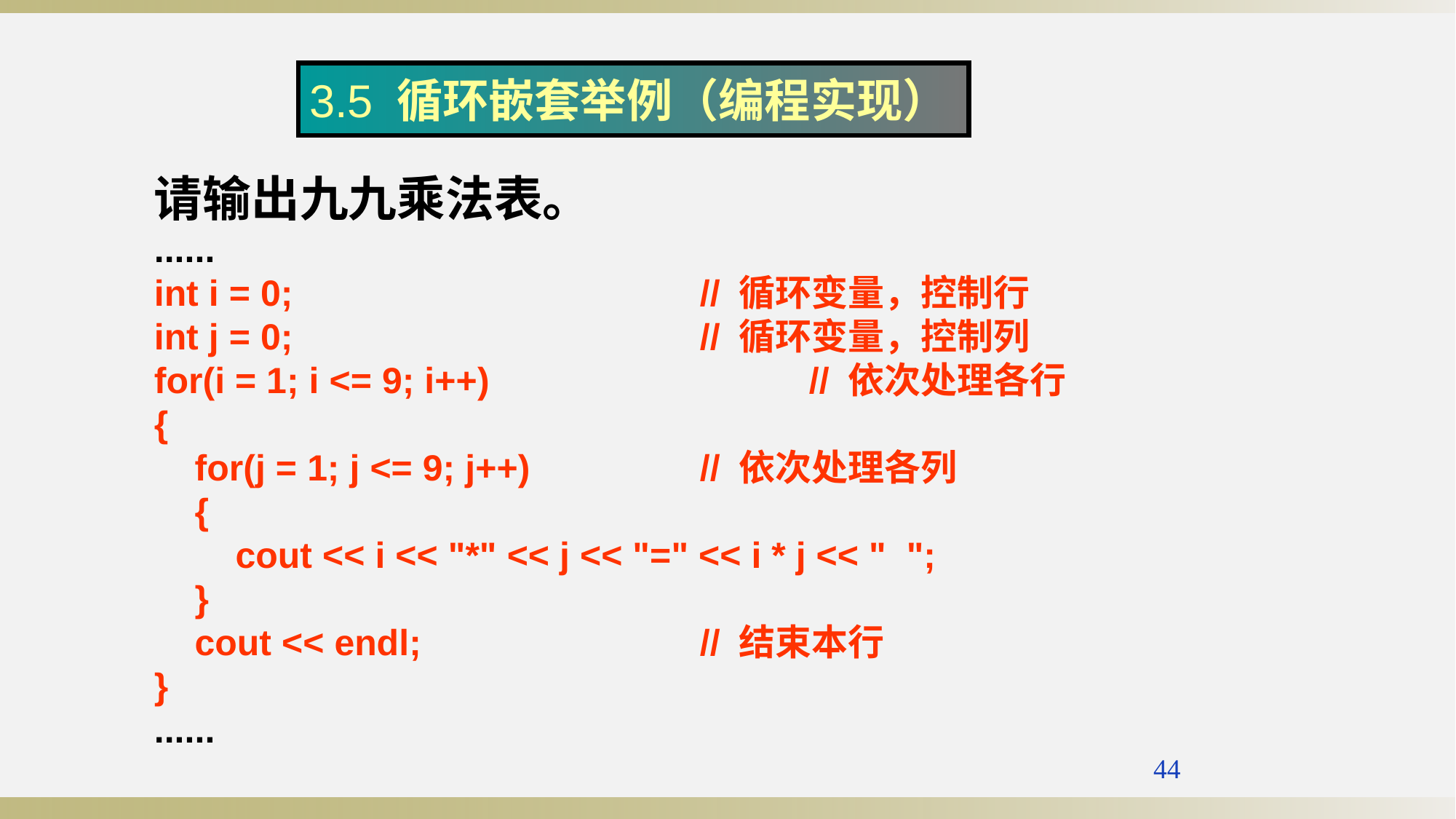

3.5 循环嵌套举例（编程实现）
请输出九九乘法表。
......
int i = 0; 				// 循环变量，控制行
int j = 0;				// 循环变量，控制列
for(i = 1; i <= 9; i++)			// 依次处理各行
{
    for(j = 1; j <= 9; j++)		// 依次处理各列
    {
        cout << i << "*" << j << "=" << i * j << "  ";
    }
    cout << endl;			// 结束本行
}
......
44